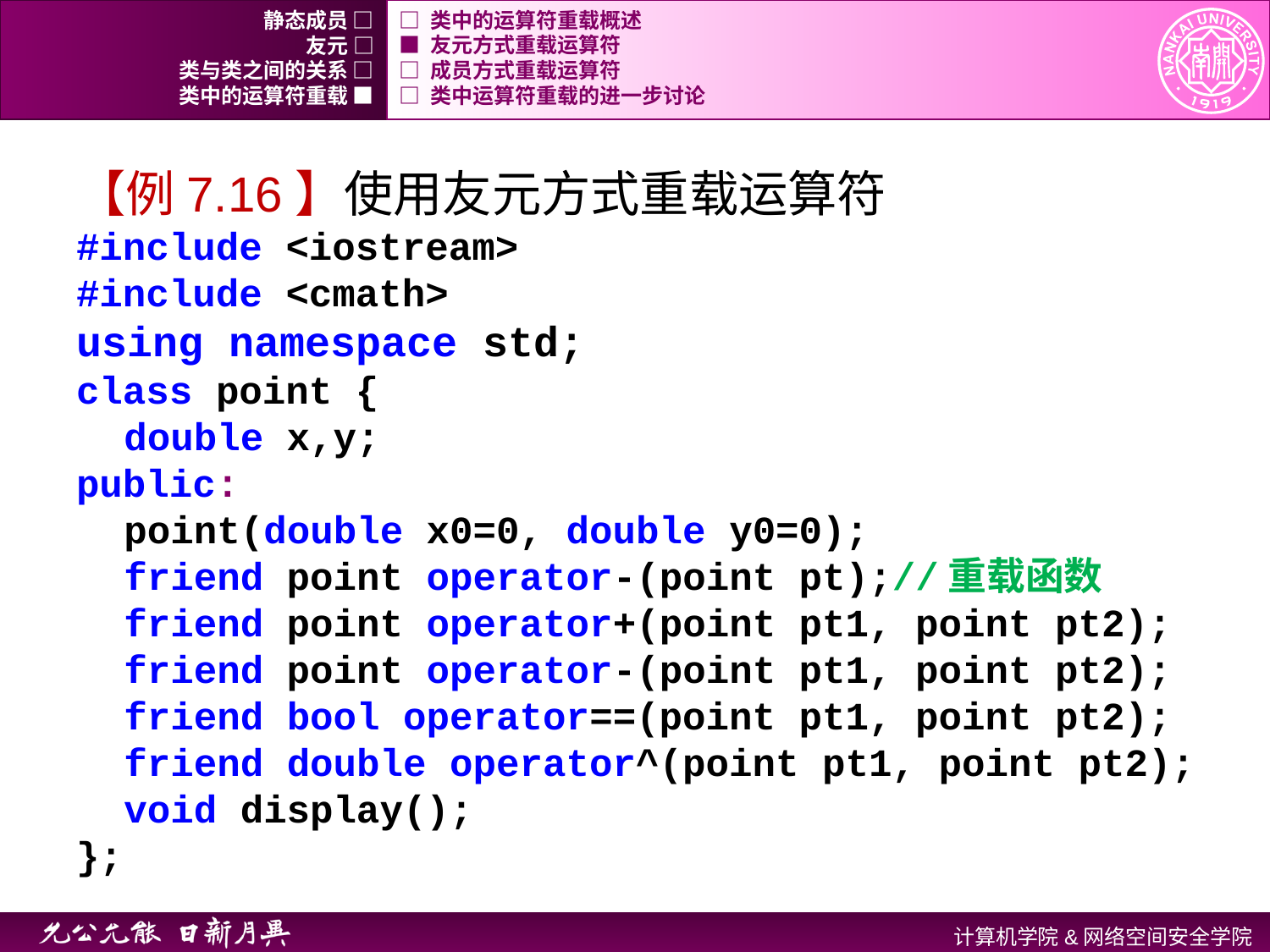

静态成员 □
□ 类中的运算符重载概述
友元 □
■ 友元方式重载运算符
类与类之间的关系 □
□ 成员方式重载运算符
类中的运算符重载 ■

□ 类中运算符重载的进一步讨论
【例7.16】使用友元方式重载运算符
#include <iostream>
#include <cmath>
using namespace std;
class point {
	double x,y;
public:
	point(double x0=0, double y0=0);
	friend point operator-(point pt);//重载函数
	friend point operator+(point pt1, point pt2);
	friend point operator-(point pt1, point pt2);
	friend bool operator==(point pt1, point pt2);
	friend double operator^(point pt1, point pt2);
	void display();
};